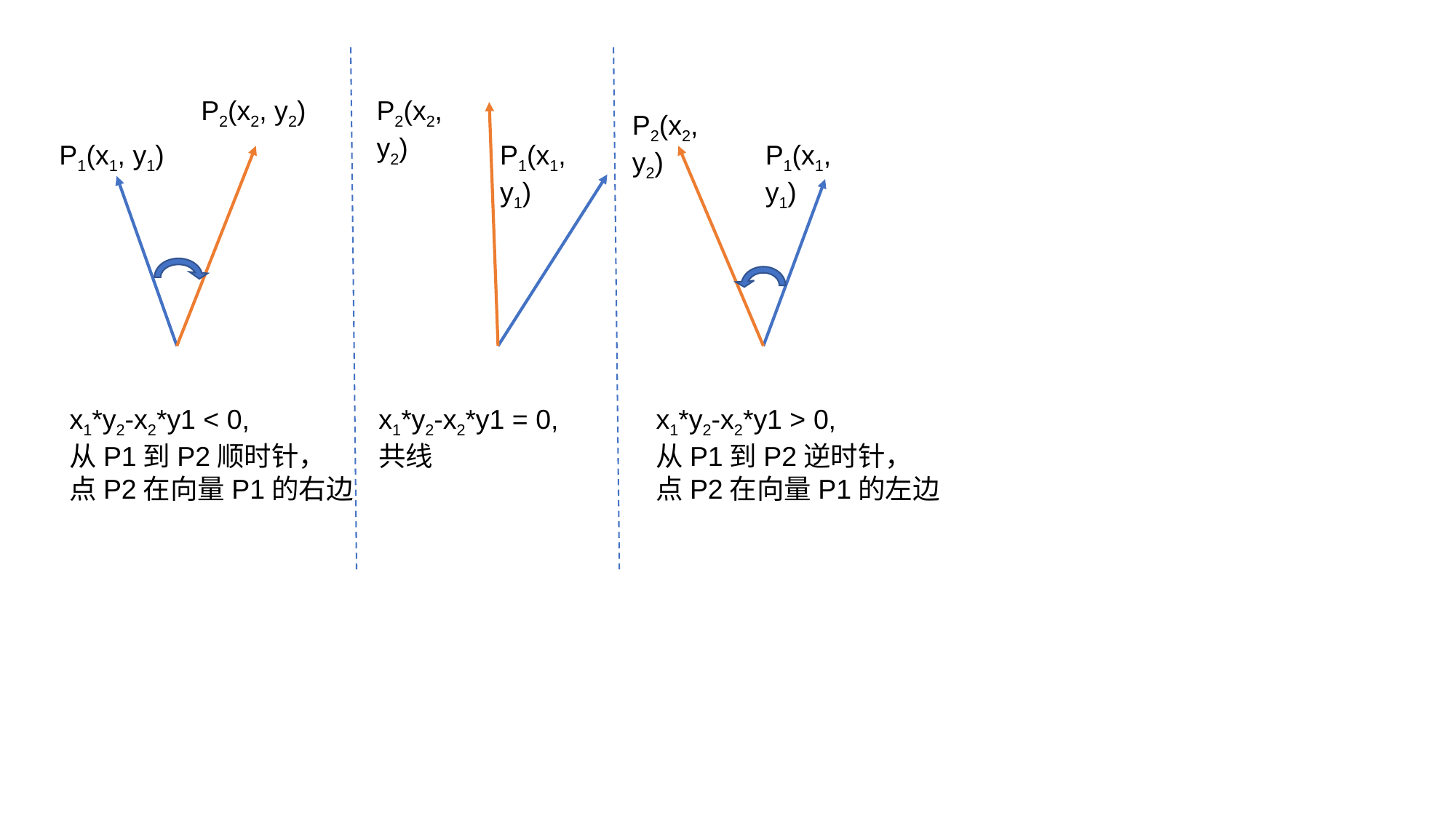

P2(x2, y2)
P2(x2, y2)
P2(x2, y2)
P1(x1, y1)
P1(x1, y1)
P1(x1, y1)

x1*y2-x2*y1 < 0,
从P1到P2顺时针，
点P2在向量P1的右边
x1*y2-x2*y1 = 0,
共线
x1*y2-x2*y1 > 0,
从P1到P2逆时针，
点P2在向量P1的左边